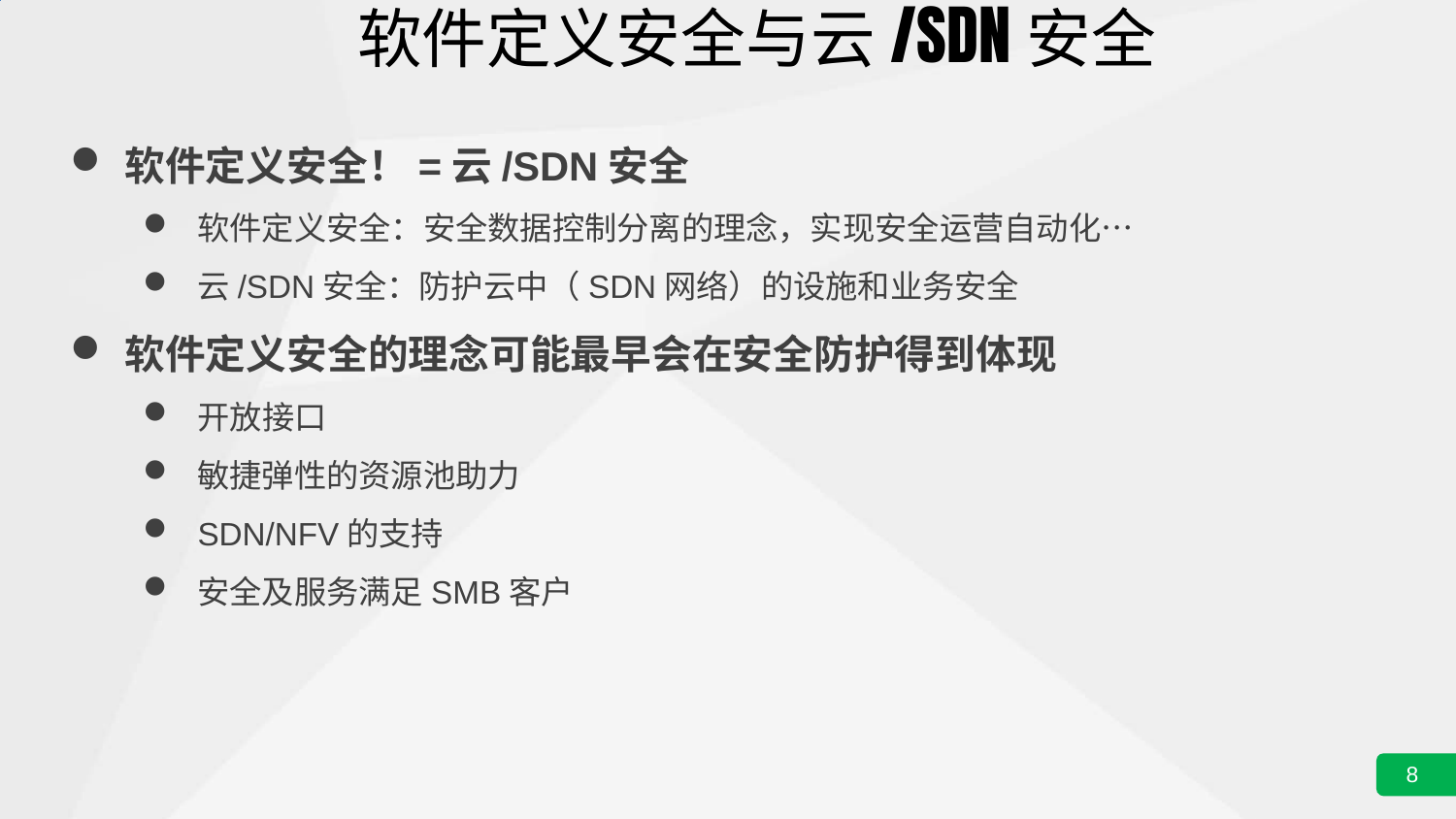

软件定义安全与云/SDN安全
软件定义安全！=云/SDN安全
软件定义安全：安全数据控制分离的理念，实现安全运营自动化…
云/SDN安全：防护云中（SDN网络）的设施和业务安全
软件定义安全的理念可能最早会在安全防护得到体现
开放接口
敏捷弹性的资源池助力
SDN/NFV的支持
安全及服务满足SMB客户